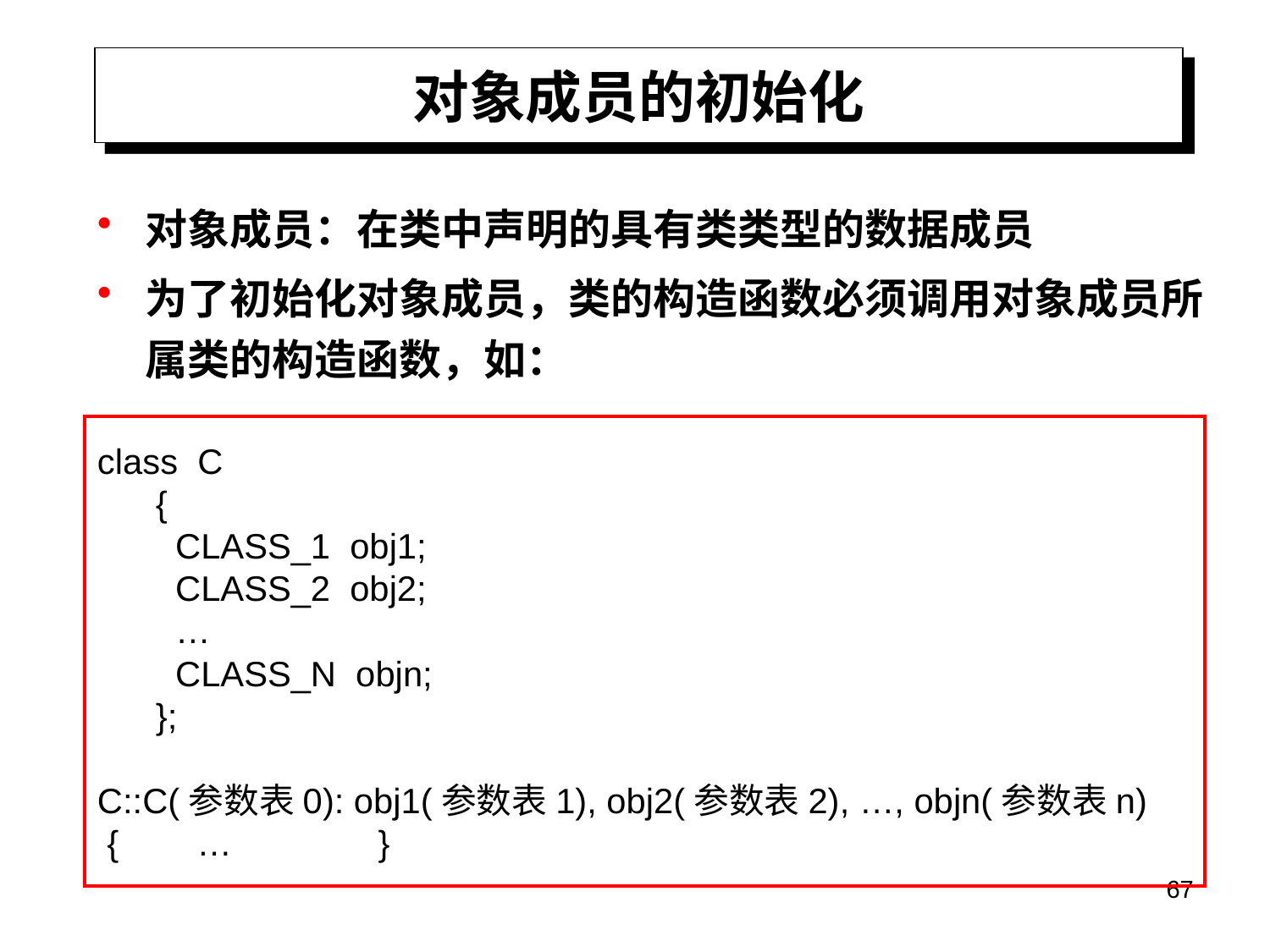

# 对象成员的初始化
对象成员：在类中声明的具有类类型的数据成员
为了初始化对象成员，类的构造函数必须调用对象成员所属类的构造函数，如：
class  C
      {
        CLASS_1  obj1;
        CLASS_2  obj2;
        …
        CLASS_N  objn;
      };

C::C(参数表0): obj1(参数表1), obj2(参数表2), …, objn(参数表n)
 {        …               }
67